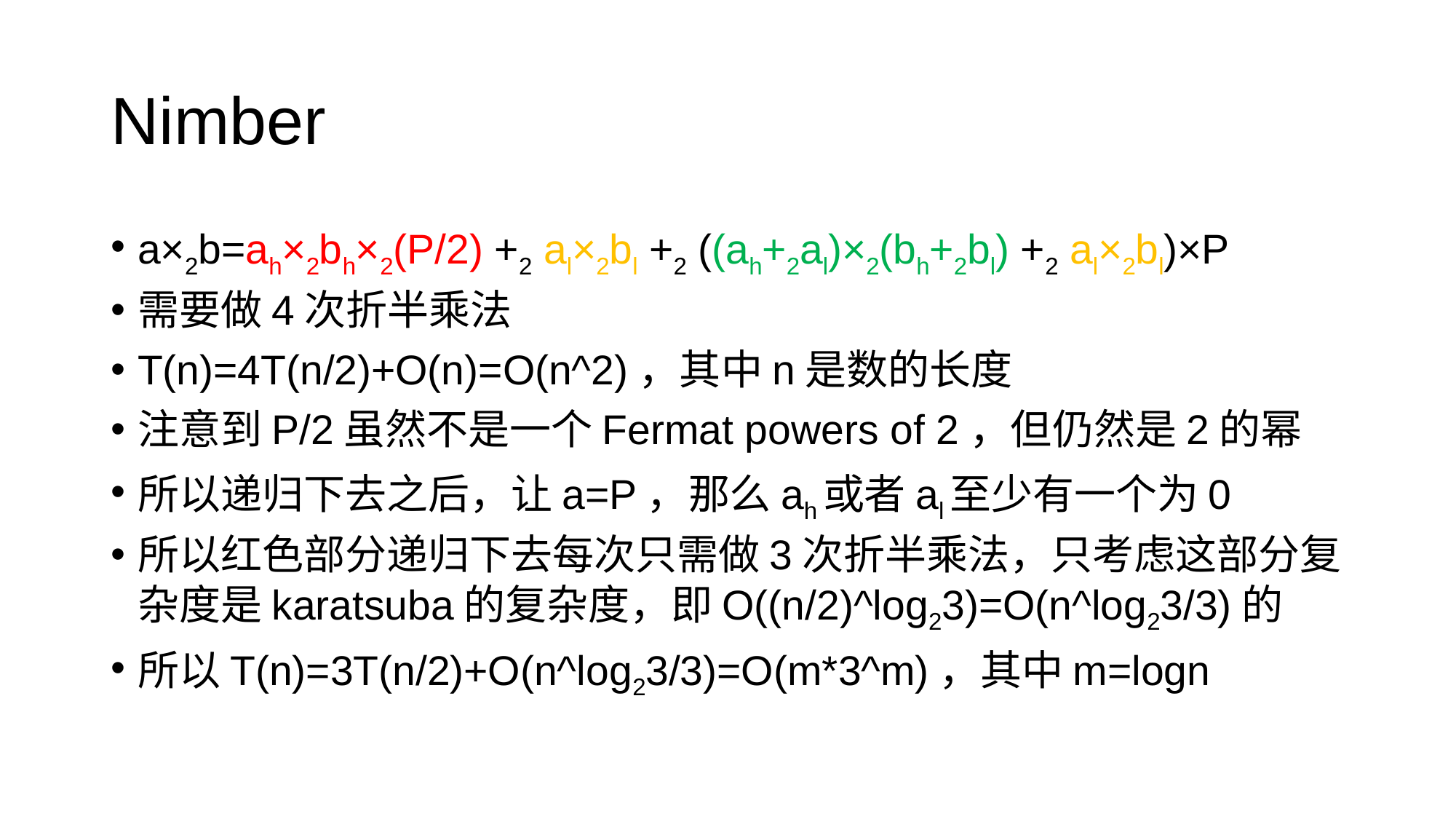

# Nimber
a×2b=ah×2bh×2(P/2) +2 al×2bl +2 ((ah+2al)×2(bh+2bl) +2 al×2bl)×P
需要做4次折半乘法
T(n)=4T(n/2)+O(n)=O(n^2)，其中n是数的长度
注意到P/2虽然不是一个Fermat powers of 2，但仍然是2的幂
所以递归下去之后，让a=P，那么ah或者al至少有一个为0
所以红色部分递归下去每次只需做3次折半乘法，只考虑这部分复杂度是karatsuba的复杂度，即O((n/2)^log23)=O(n^log23/3)的
所以T(n)=3T(n/2)+O(n^log23/3)=O(m*3^m)，其中m=logn